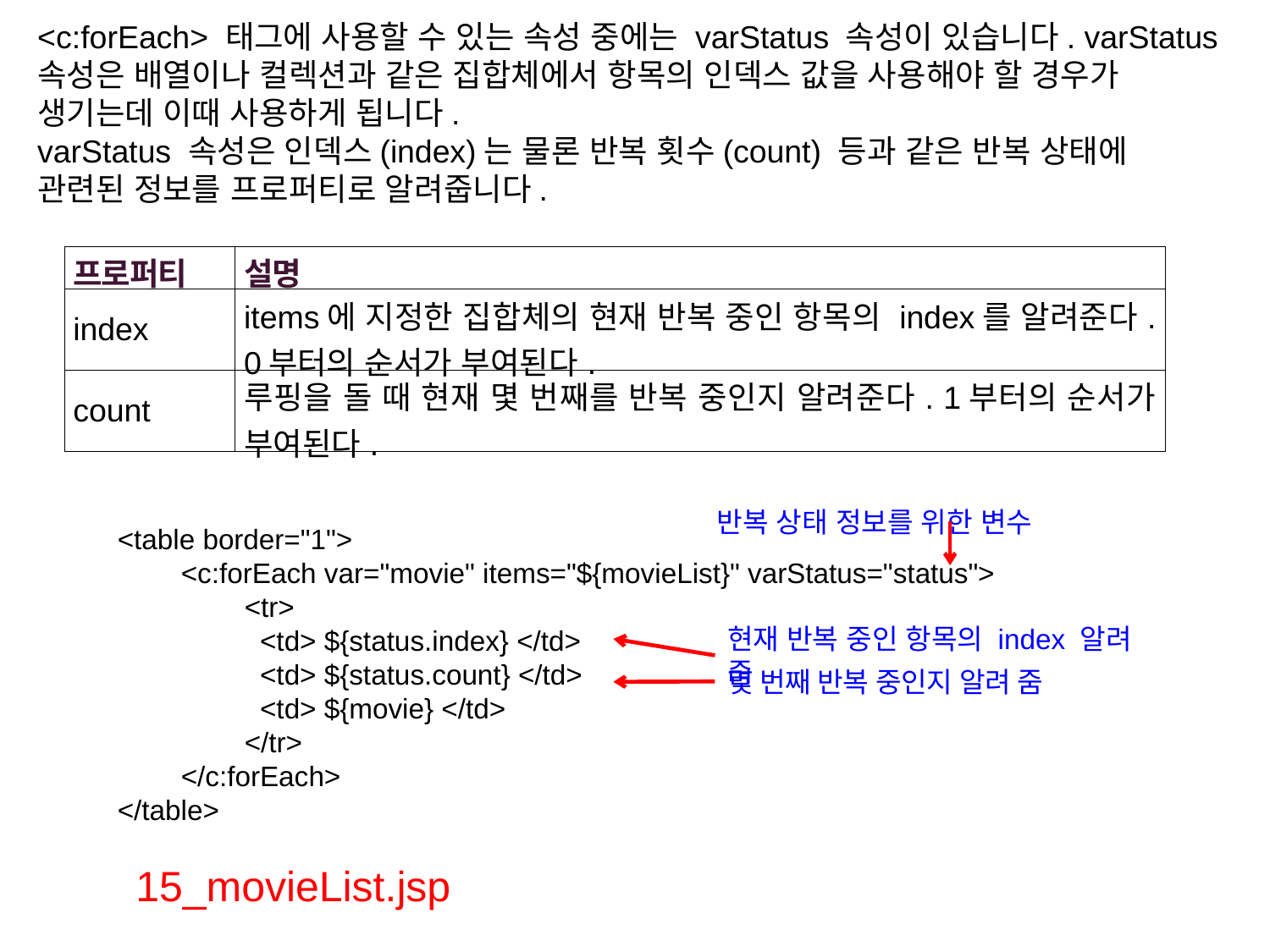

<c:forEach> 태그에 사용할 수 있는 속성 중에는 varStatus 속성이 있습니다. varStatus 속성은 배열이나 컬렉션과 같은 집합체에서 항목의 인덱스 값을 사용해야 할 경우가 생기는데 이때 사용하게 됩니다.
varStatus 속성은 인덱스(index)는 물론 반복 횟수(count) 등과 같은 반복 상태에 관련된 정보를 프로퍼티로 알려줍니다.
| 프로퍼티 | 설명 |
| --- | --- |
| index | items에 지정한 집합체의 현재 반복 중인 항목의 index를 알려준다. 0부터의 순서가 부여된다. |
| count | 루핑을 돌 때 현재 몇 번째를 반복 중인지 알려준다. 1부터의 순서가 부여된다. |

반복 상태 정보를 위한 변수
<table border="1">
<c:forEach var="movie" items="${movieList}" varStatus="status">
<tr>
  <td> ${status.index} </td>
  <td> ${status.count} </td>
  <td> ${movie} </td>
</tr>
</c:forEach>
</table>
현재 반복 중인 항목의 index 알려 줌
몇 번째 반복 중인지 알려 줌
15_movieList.jsp